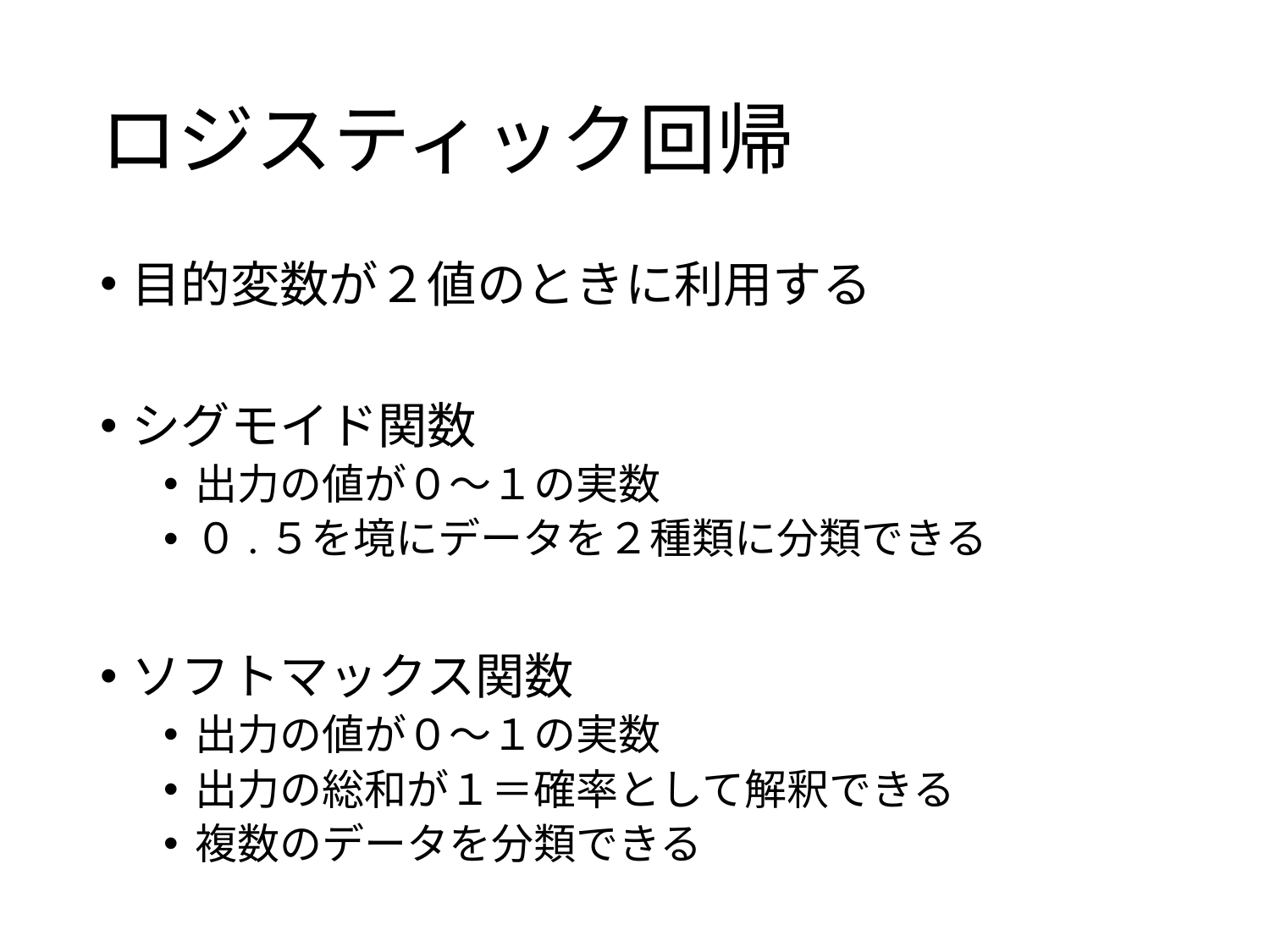

# ロジスティック回帰
目的変数が２値のときに利用する

シグモイド関数
出力の値が０～１の実数
０.５を境にデータを２種類に分類できる

ソフトマックス関数
出力の値が０～１の実数
出力の総和が１＝確率として解釈できる
複数のデータを分類できる